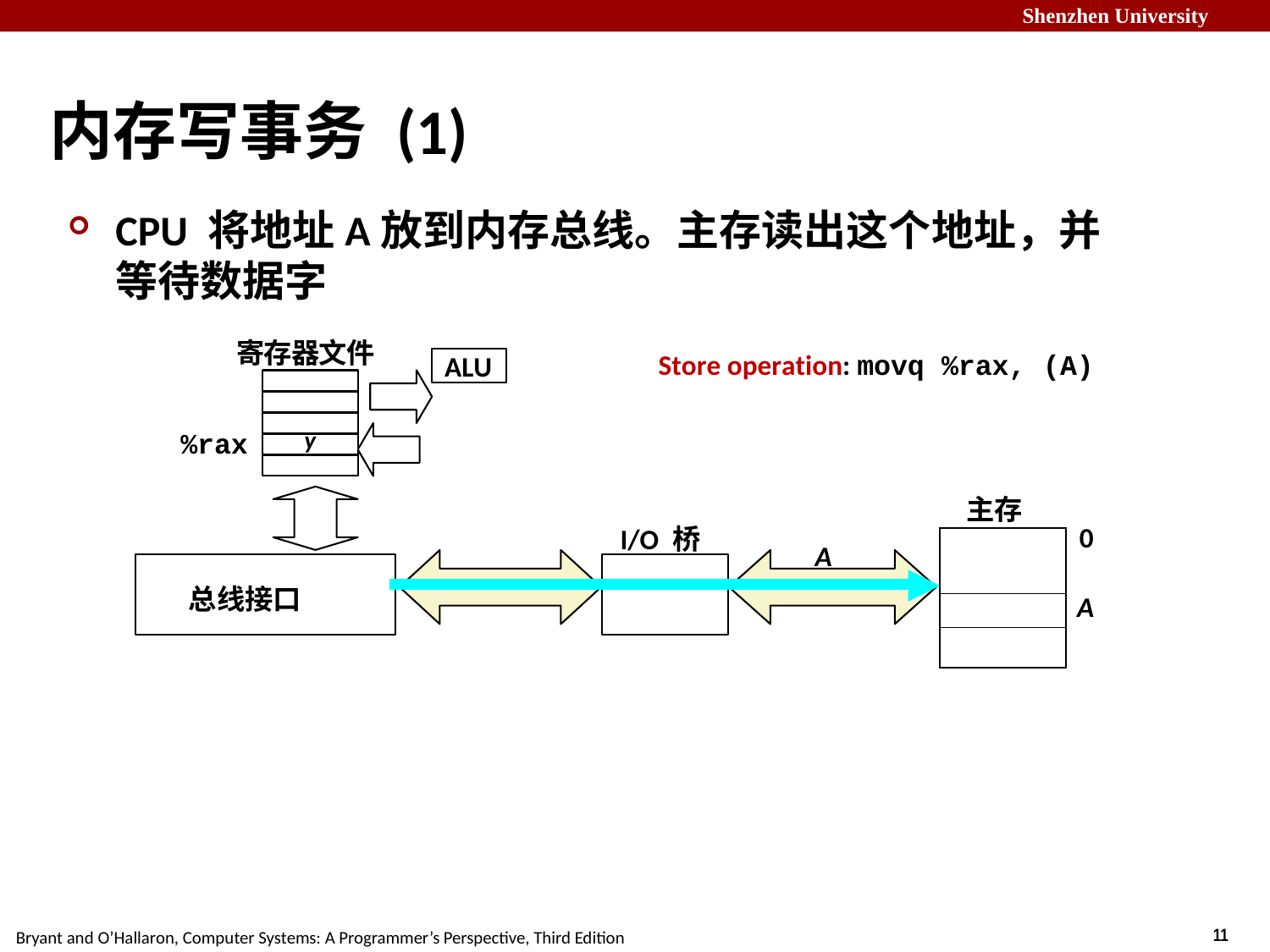

# 内存写事务 (1)
CPU 将地址A放到内存总线。主存读出这个地址，并等待数据字
寄存器文件
Store operation: movq %rax, (A)
ALU

y
%rax

主存
0
I/O 桥
|  |
| --- |
|  |
|  |
A

总线接口

A